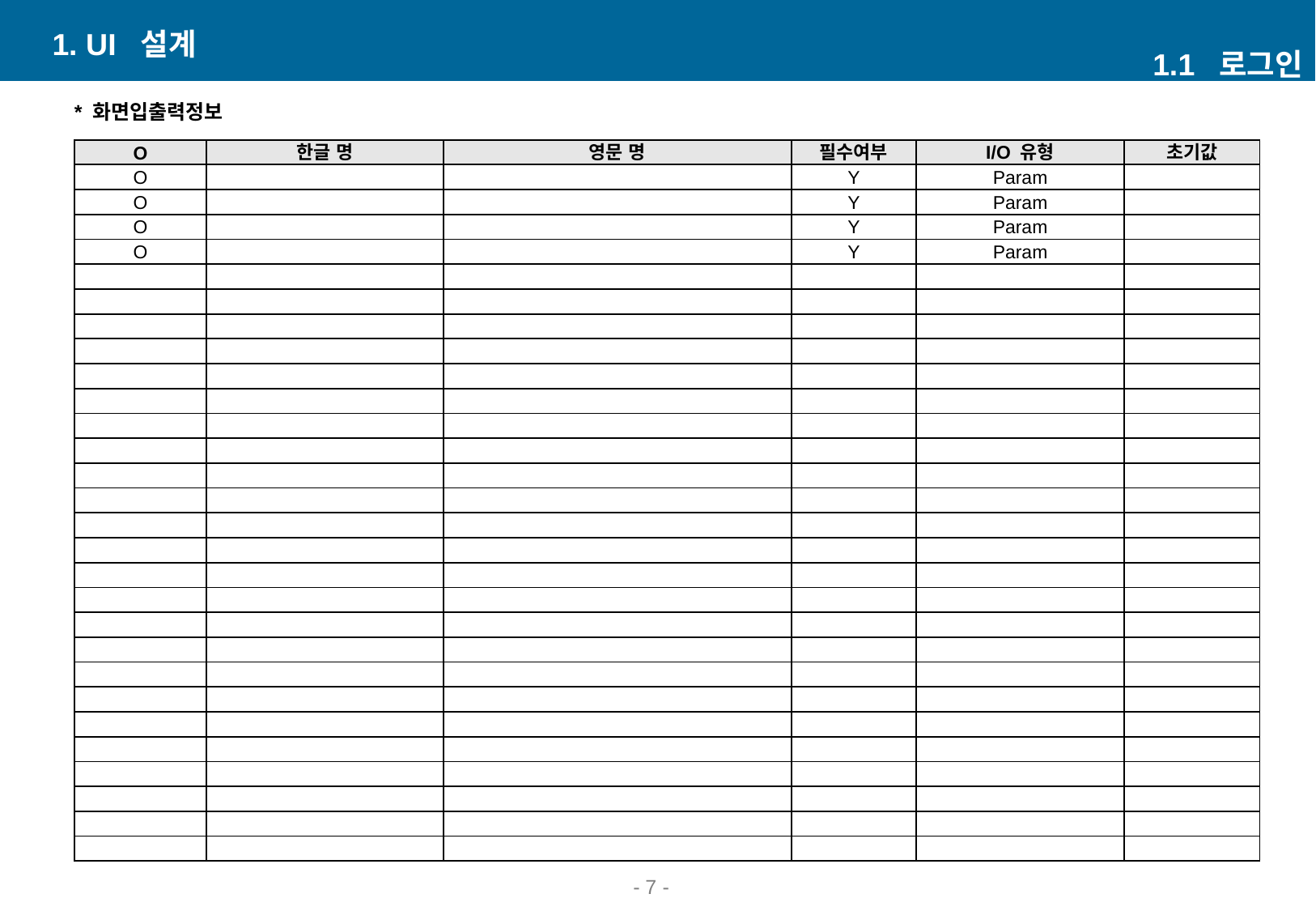

1. UI  설계
1.1  로그인
* 화면입출력정보
| O | 한글 명 | 영문 명 | 필수여부 | I/O 유형 | 초기값 |
| --- | --- | --- | --- | --- | --- |
| O |  |  | Y | Param |  |
| O |  |  | Y | Param |  |
| O |  |  | Y | Param |  |
| O |  |  | Y | Param |  |
|  |  |  |  |  |  |
|  |  |  |  |  |  |
|  |  |  |  |  |  |
|  |  |  |  |  |  |
|  |  |  |  |  |  |
|  |  |  |  |  |  |
|  |  |  |  |  |  |
|  |  |  |  |  |  |
|  |  |  |  |  |  |
|  |  |  |  |  |  |
|  |  |  |  |  |  |
|  |  |  |  |  |  |
|  |  |  |  |  |  |
|  |  |  |  |  |  |
|  |  |  |  |  |  |
|  |  |  |  |  |  |
|  |  |  |  |  |  |
|  |  |  |  |  |  |
|  |  |  |  |  |  |
|  |  |  |  |  |  |
|  |  |  |  |  |  |
|  |  |  |  |  |  |
|  |  |  |  |  |  |
|  |  |  |  |  |  |
- 7 -